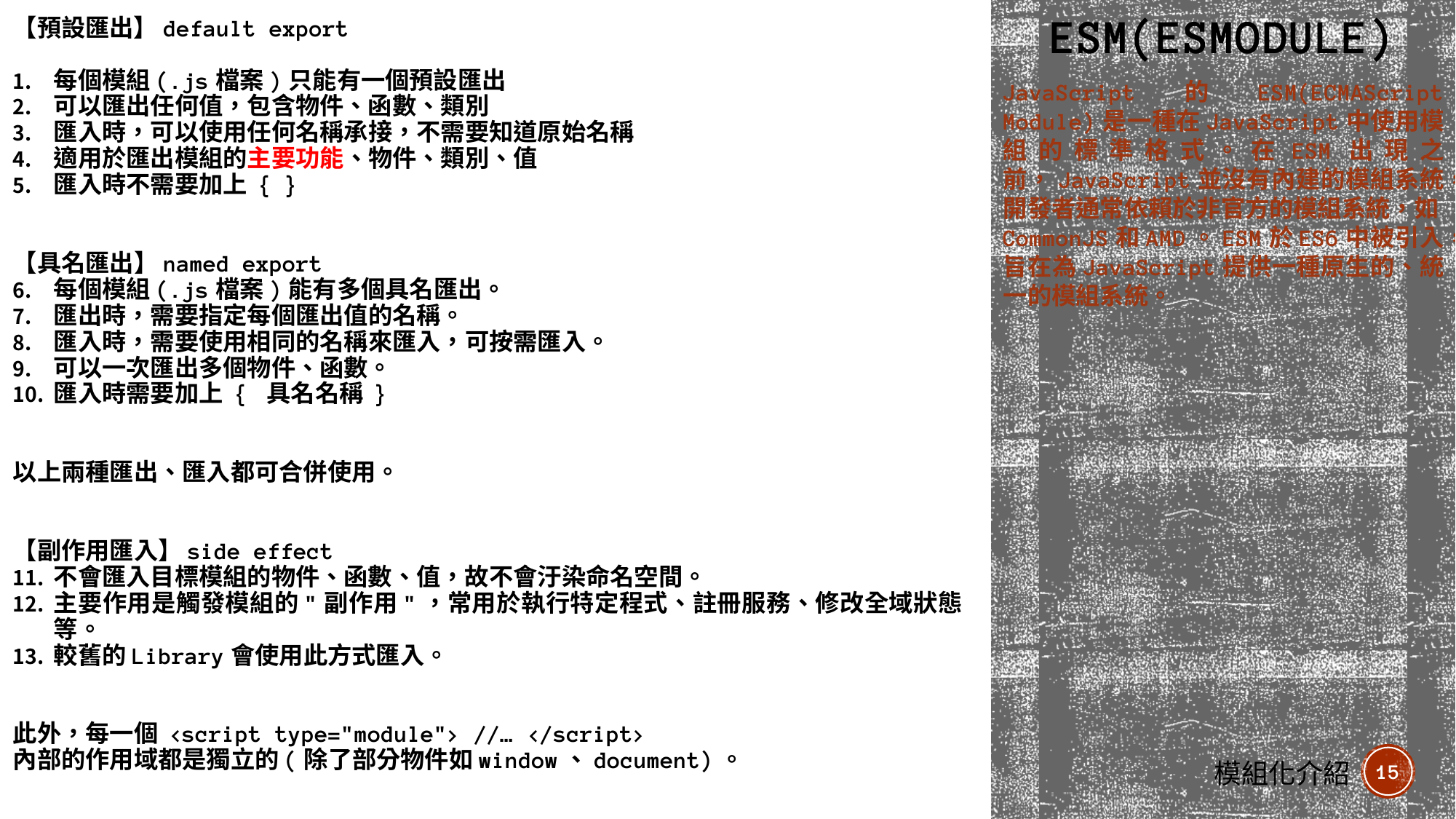

# ESM(ESModule)
【預設匯出】default export

每個模組(.js檔案)只能有一個預設匯出
可以匯出任何值，包含物件、函數、類別
匯入時，可以使用任何名稱承接，不需要知道原始名稱
適用於匯出模組的主要功能、物件、類別、值
匯入時不需要加上 { }

【具名匯出】named export
每個模組(.js檔案)能有多個具名匯出。
匯出時，需要指定每個匯出值的名稱。
匯入時，需要使用相同的名稱來匯入，可按需匯入。
可以一次匯出多個物件、函數。
匯入時需要加上 { 具名名稱 }

以上兩種匯出、匯入都可合併使用。

【副作用匯入】side effect
不會匯入目標模組的物件、函數、值，故不會汙染命名空間。
主要作用是觸發模組的"副作用"，常用於執行特定程式、註冊服務、修改全域狀態等。
較舊的Library會使用此方式匯入。

此外，每一個 <script type="module"> //… </script>
內部的作用域都是獨立的(除了部分物件如window、document)。

JavaScript的ESM(ECMAScript Module)是一種在JavaScript中使用模組的標準格式。在ESM出現之前，JavaScript並沒有內建的模組系統，開發者通常依賴於非官方的模組系統，如CommonJS和AMD。ESM於ES6中被引入，旨在為JavaScript提供一種原生的、統一的模組系統。

15
模組化介紹